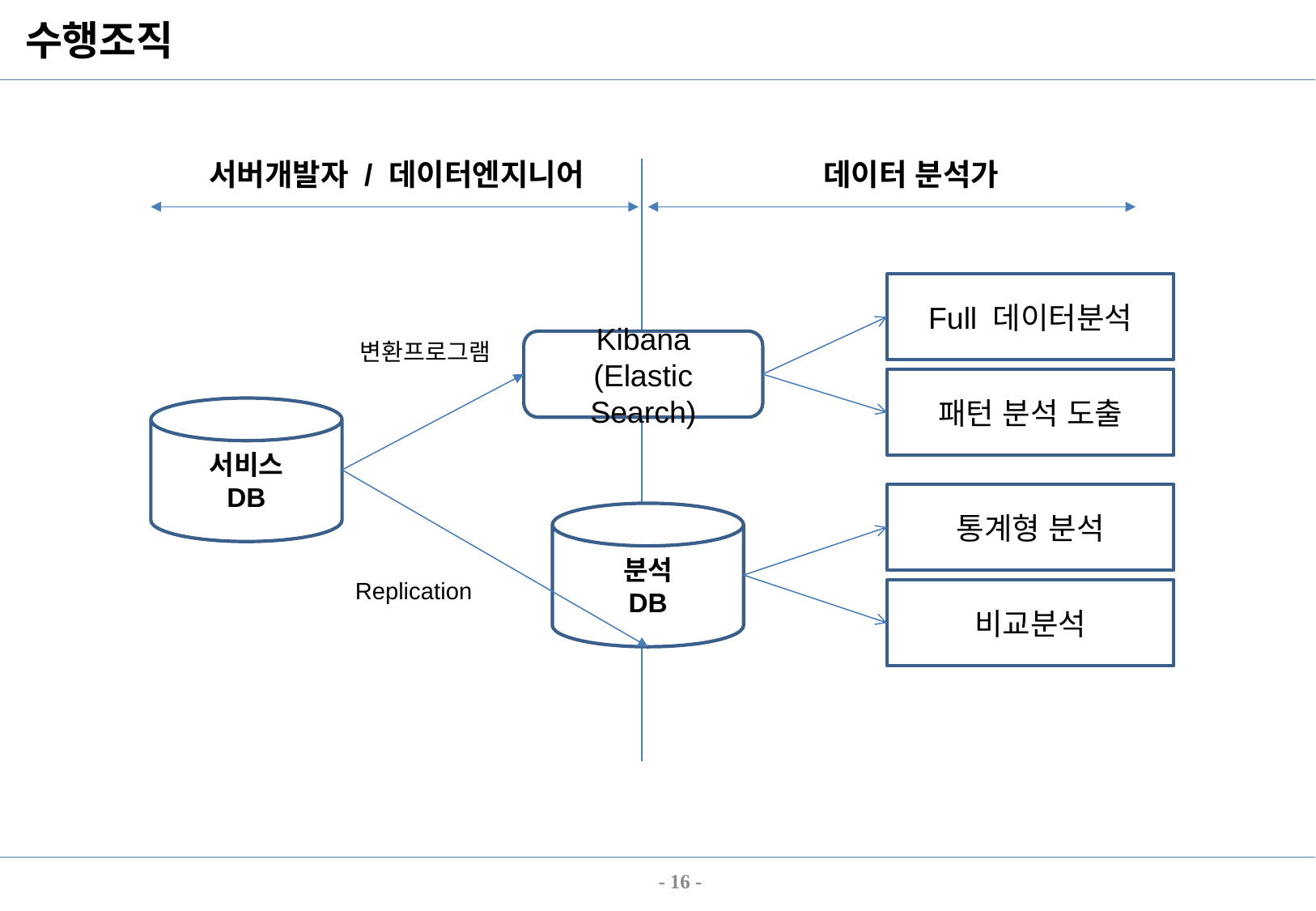

# 수행조직
서버개발자 / 데이터엔지니어
데이터 분석가
Full 데이터분석
변환프로그램
Kibana
(Elastic Search)
패턴 분석 도출
서비스
DB
통계형 분석
분석
DB
Replication
비교분석
- 16 -